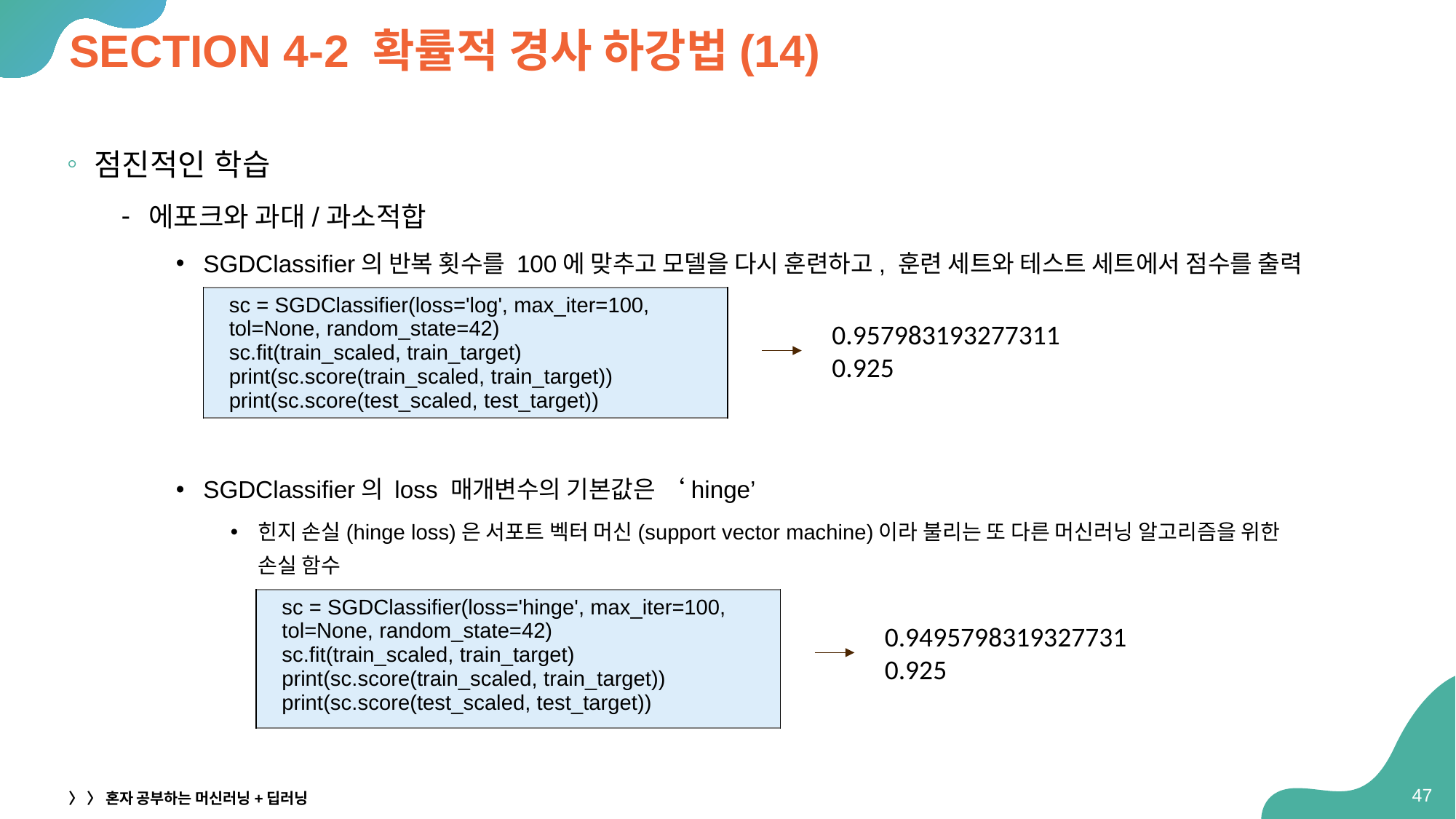

# SECTION 4-2 확률적 경사 하강법(14)
점진적인 학습
에포크와 과대/과소적합
SGDClassifier의 반복 횟수를 100에 맞추고 모델을 다시 훈련하고, 훈련 세트와 테스트 세트에서 점수를 출력

SGDClassifier의 loss 매개변수의 기본값은 ‘hinge’
힌지 손실(hinge loss)은 서포트 벡터 머신(support vector machine)이라 불리는 또 다른 머신러닝 알고리즘을 위한
손실 함수
| sc = SGDClassifier(loss='log', max\_iter=100, tol=None, random\_state=42) sc.fit(train\_scaled, train\_target) print(sc.score(train\_scaled, train\_target)) print(sc.score(test\_scaled, test\_target)) |
| --- |
0.957983193277311
0.925
| sc = SGDClassifier(loss='hinge', max\_iter=100, tol=None, random\_state=42) sc.fit(train\_scaled, train\_target) print(sc.score(train\_scaled, train\_target)) print(sc.score(test\_scaled, test\_target)) |
| --- |
0.9495798319327731
0.925
47
〉 〉 혼자 공부하는 머신러닝+딥러닝